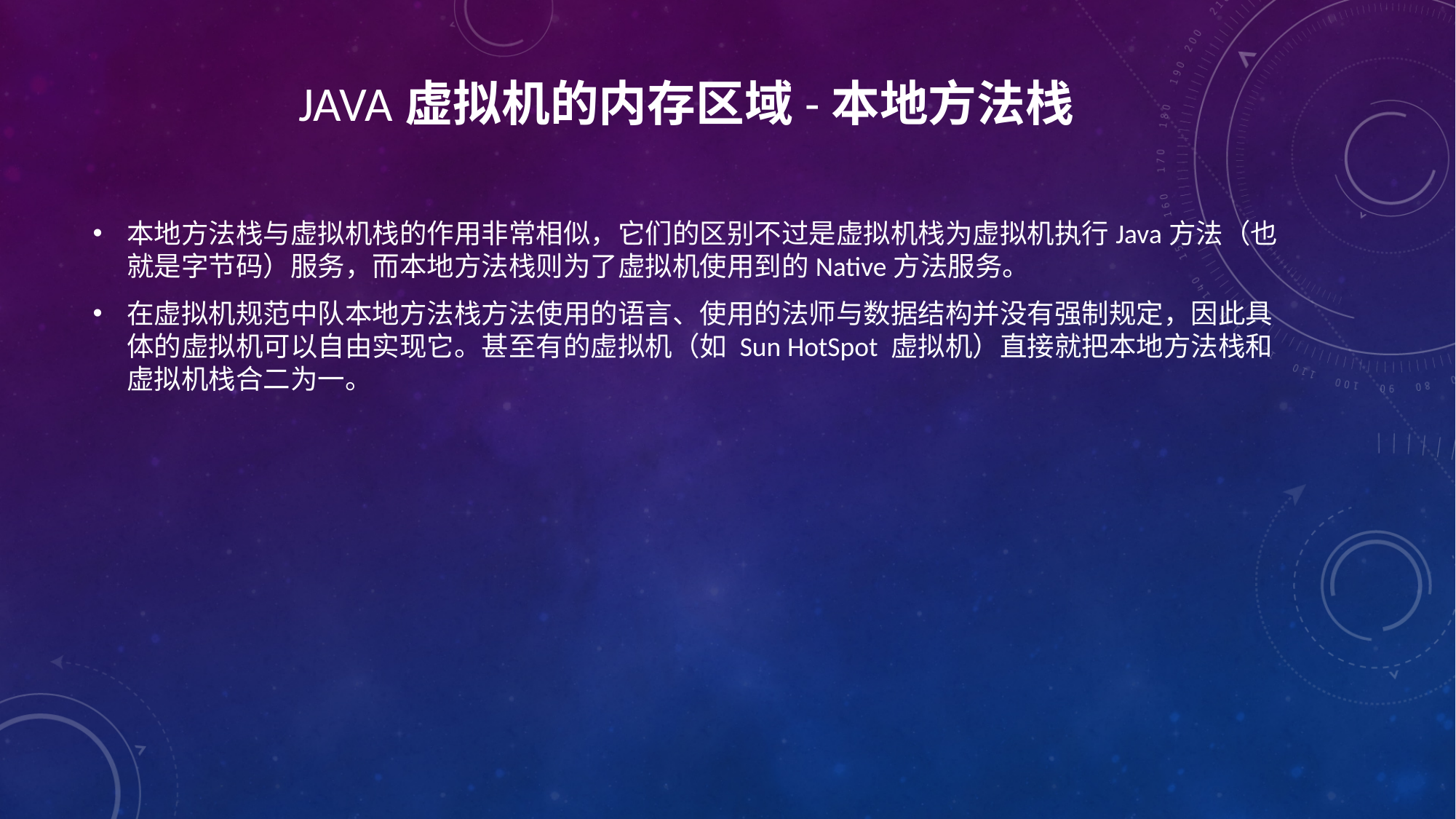

# Java虚拟机的内存区域-本地方法栈

本地方法栈与虚拟机栈的作用非常相似，它们的区别不过是虚拟机栈为虚拟机执行Java方法（也就是字节码）服务，而本地方法栈则为了虚拟机使用到的Native方法服务。
在虚拟机规范中队本地方法栈方法使用的语言、使用的法师与数据结构并没有强制规定，因此具体的虚拟机可以自由实现它。甚至有的虚拟机（如 Sun HotSpot 虚拟机）直接就把本地方法栈和虚拟机栈合二为一。